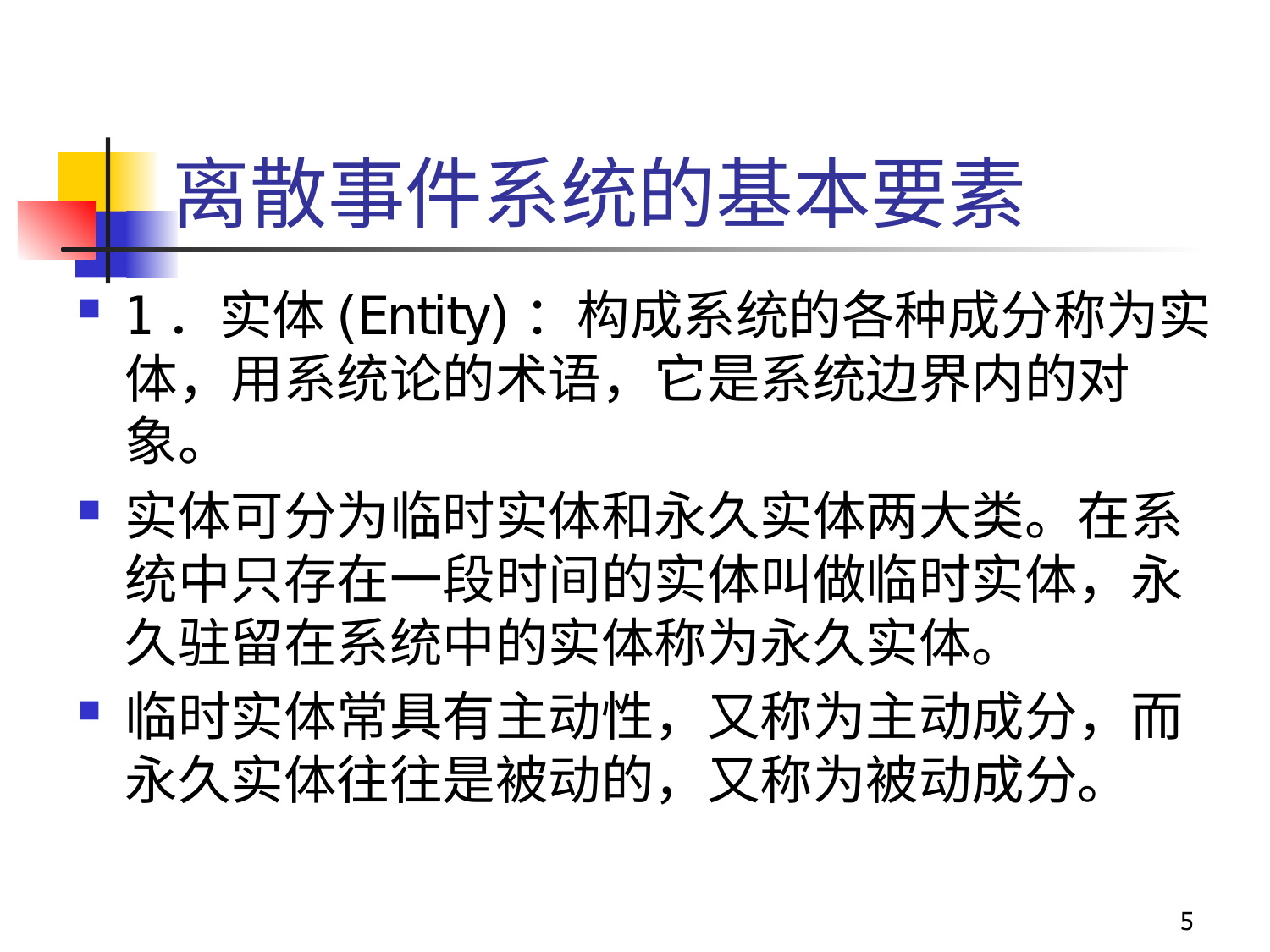

# 离散事件系统的基本要素
1．实体(Entity)：构成系统的各种成分称为实体，用系统论的术语，它是系统边界内的对象。
实体可分为临时实体和永久实体两大类。在系统中只存在一段时间的实体叫做临时实体，永久驻留在系统中的实体称为永久实体。
临时实体常具有主动性，又称为主动成分，而永久实体往往是被动的，又称为被动成分。
5